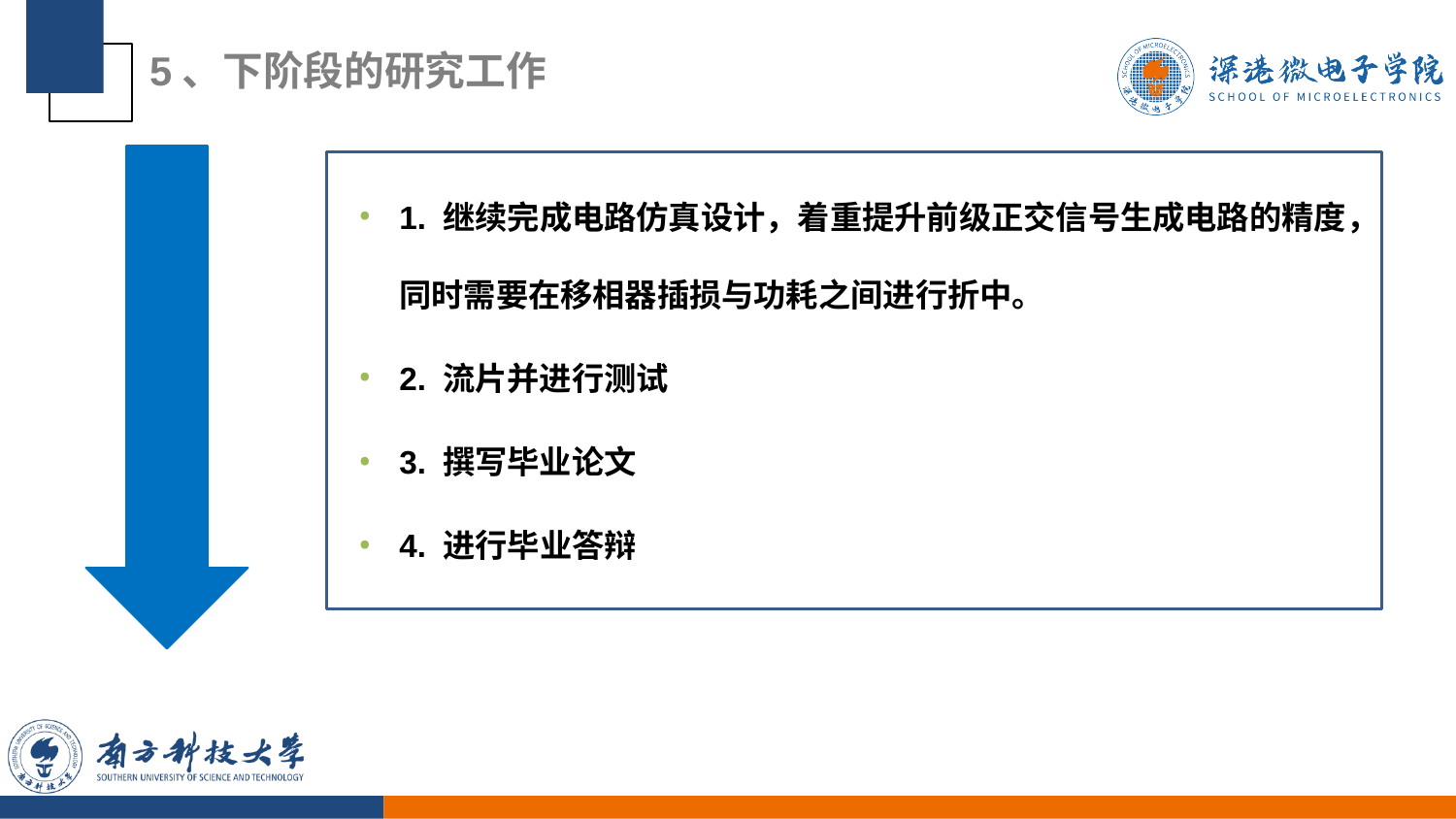

# 5、下阶段的研究工作

1. 继续完成电路仿真设计，着重提升前级正交信号生成电路的精度，同时需要在移相器插损与功耗之间进行折中。
2. 流片并进行测试
3. 撰写毕业论文
4. 进行毕业答辩